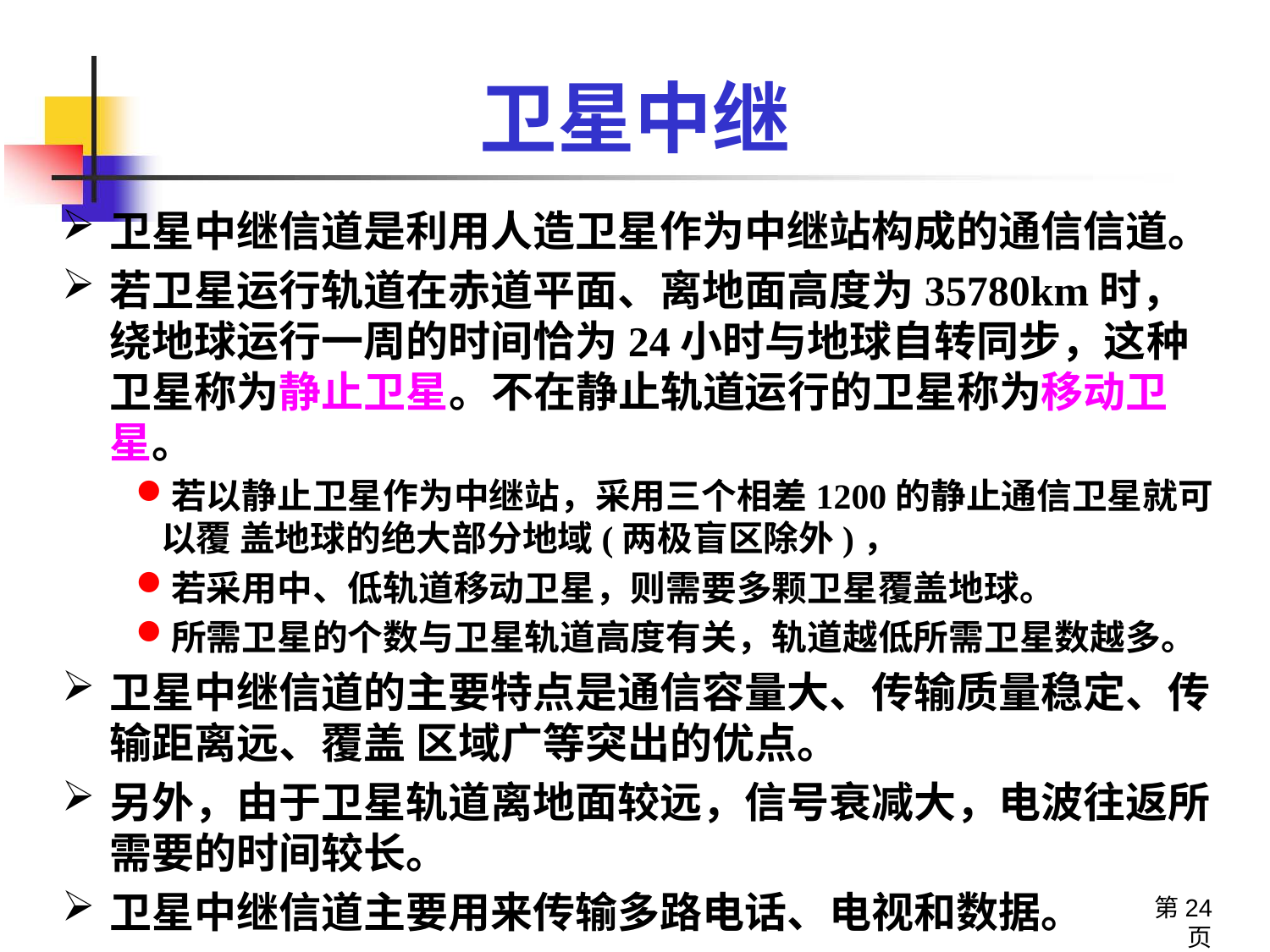

# 卫星中继
卫星中继信道是利用人造卫星作为中继站构成的通信信道。
若卫星运行轨道在赤道平面、离地面高度为35780km时，绕地球运行一周的时间恰为24小时与地球自转同步，这种卫星称为静止卫星。不在静止轨道运行的卫星称为移动卫星。
若以静止卫星作为中继站，采用三个相差1200的静止通信卫星就可以覆 盖地球的绝大部分地域(两极盲区除外)，
若采用中、低轨道移动卫星，则需要多颗卫星覆盖地球。
所需卫星的个数与卫星轨道高度有关，轨道越低所需卫星数越多。
卫星中继信道的主要特点是通信容量大、传输质量稳定、传输距离远、覆盖 区域广等突出的优点。
另外，由于卫星轨道离地面较远，信号衰减大，电波往返所需要的时间较长。
卫星中继信道主要用来传输多路电话、电视和数据。
第24页